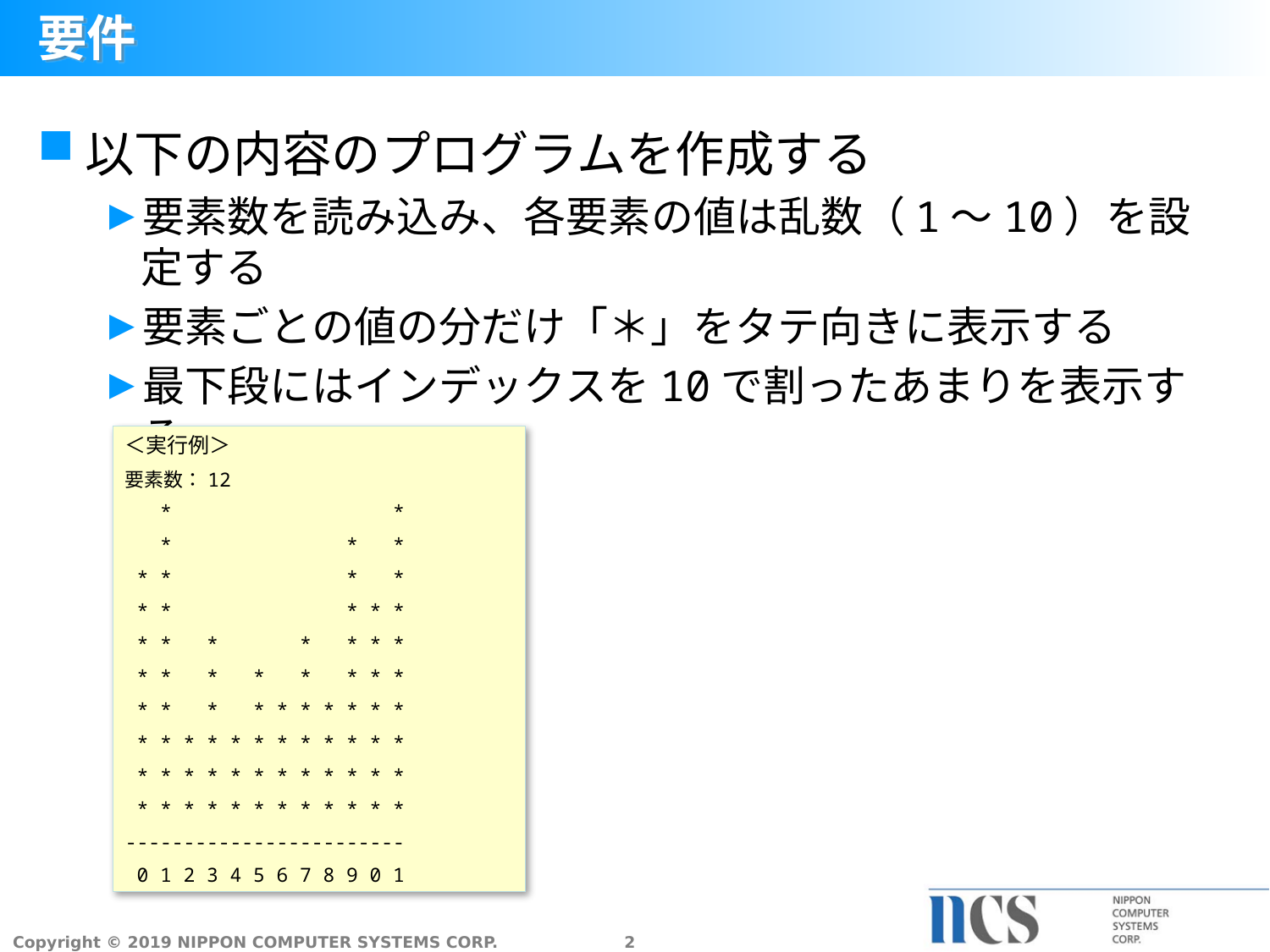

# 要件
以下の内容のプログラムを作成する
要素数を読み込み、各要素の値は乱数（1～10）を設定する
要素ごとの値の分だけ「＊」をタテ向きに表示する
最下段にはインデックスを10で割ったあまりを表示する
＜実行例＞
要素数：12
   *                   *
   *               *   *
 * *               *   *
 * *               * * *
 * *   *       *   * * *
 * *   *   *   *   * * *
 * *   *   * * * * * * *
 * * * * * * * * * * * *
 * * * * * * * * * * * *
 * * * * * * * * * * * *
------------------------
 0 1 2 3 4 5 6 7 8 9 0 1
Copyright © 2019 NIPPON COMPUTER SYSTEMS CORP.
                       2